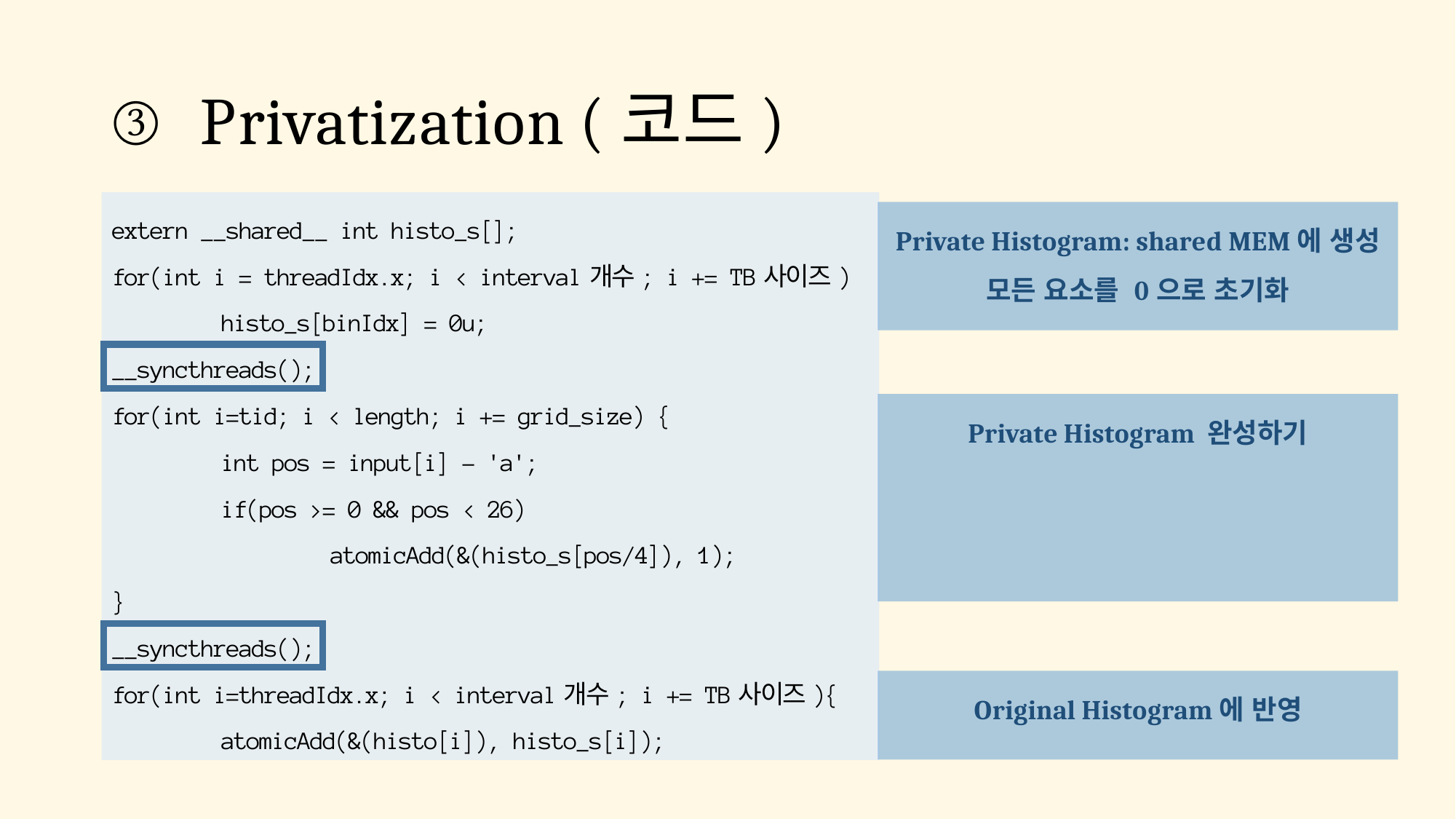

# Privatization (코드)
extern __shared__ int histo_s[];
for(int i = threadIdx.x; i < interval개수; i += TB사이즈)
	histo_s[binIdx] = 0u;
__syncthreads();
for(int i=tid; i < length; i += grid_size) {		int pos = input[i] - 'a';
	if(pos >= 0 && pos < 26)					atomicAdd(&(histo_s[pos/4]), 1);
}
__syncthreads();
for(int i=threadIdx.x; i < interval개수; i += TB사이즈){	atomicAdd(&(histo[i]), histo_s[i]);
Private Histogram: shared MEM에 생성
모든 요소를 0으로 초기화

Private Histogram 완성하기

Original Histogram에 반영